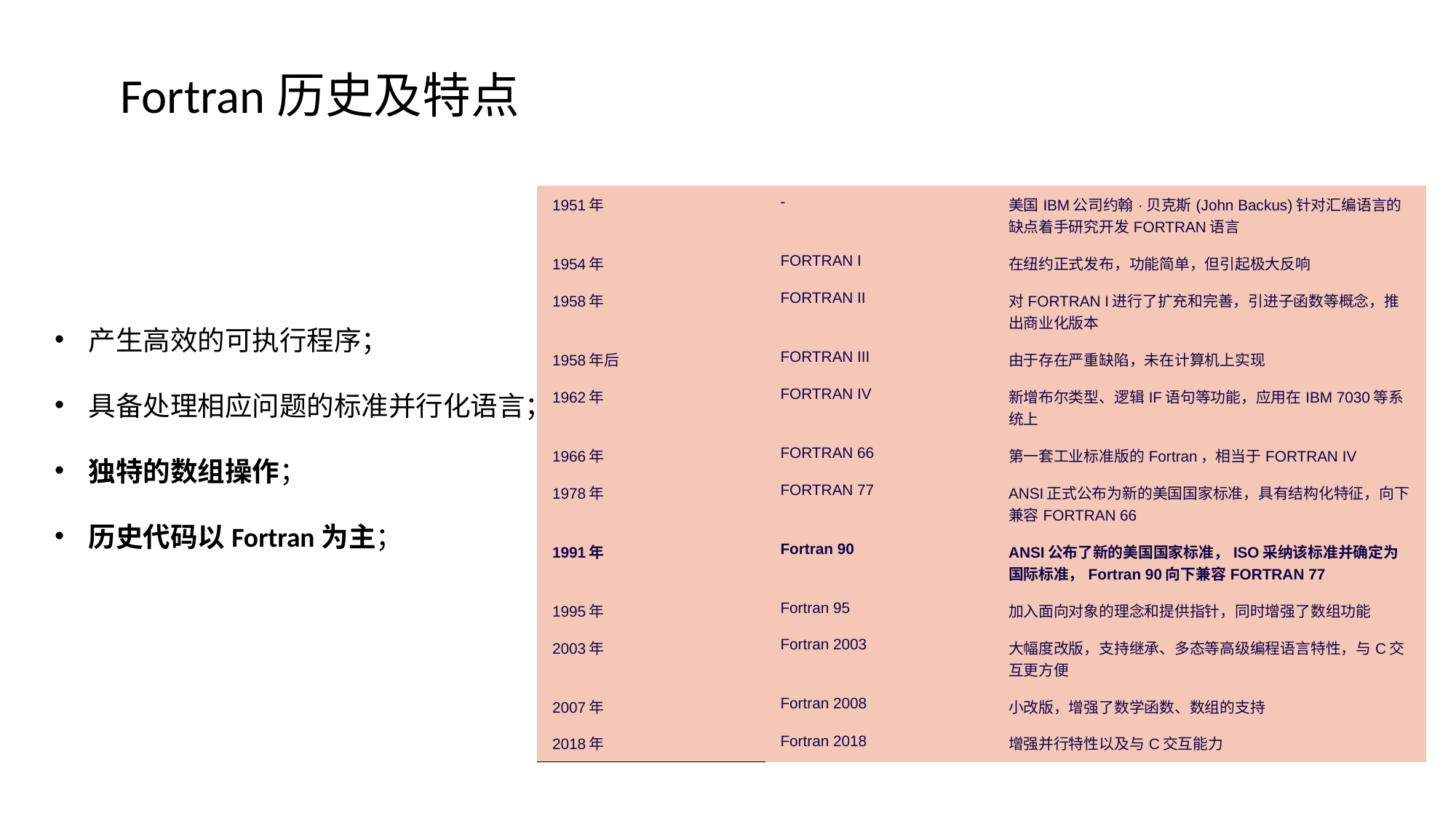

# Fortran历史及特点
| 1951年 | - | 美国IBM公司约翰·贝克斯(John Backus)针对汇编语言的缺点着手研究开发FORTRAN语言 |
| --- | --- | --- |
| 1954年 | FORTRAN I | 在纽约正式发布，功能简单，但引起极大反响 |
| 1958年 | FORTRAN II | 对FORTRAN I进行了扩充和完善，引进子函数等概念，推出商业化版本 |
| 1958年后 | FORTRAN III | 由于存在严重缺陷，未在计算机上实现 |
| 1962年 | FORTRAN IV | 新增布尔类型、逻辑IF语句等功能，应用在IBM 7030等系统上 |
| 1966年 | FORTRAN 66 | 第一套工业标准版的Fortran，相当于FORTRAN IV |
| 1978年 | FORTRAN 77 | ANSI正式公布为新的美国国家标准，具有结构化特征，向下兼容FORTRAN 66 |
| 1991年 | Fortran 90 | ANSI公布了新的美国国家标准，ISO采纳该标准并确定为国际标准，Fortran 90向下兼容FORTRAN 77 |
| 1995年 | Fortran 95 | 加入面向对象的理念和提供指针，同时增强了数组功能 |
| 2003年 | Fortran 2003 | 大幅度改版，支持继承、多态等高级编程语言特性，与C交互更方便 |
| 2007年 | Fortran 2008 | 小改版，增强了数学函数、数组的支持 |
| 2018年 | Fortran 2018 | 增强并行特性以及与C交互能力 |
产生高效的可执行程序；
具备处理相应问题的标准并行化语言；
独特的数组操作；
历史代码以Fortran为主；